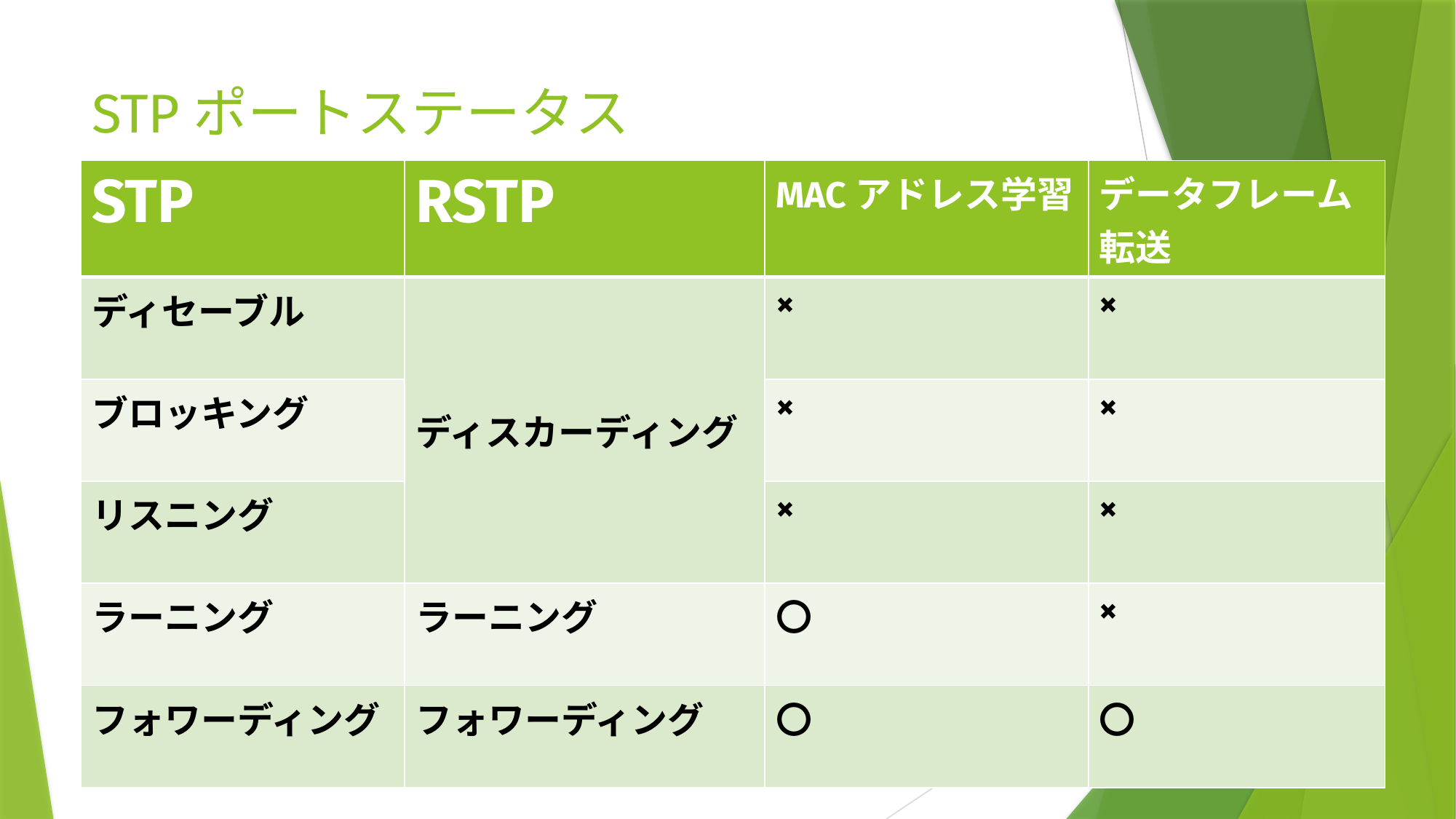

# STPポートステータス
| STP | RSTP | MACアドレス学習 | データフレーム転送 |
| --- | --- | --- | --- |
| ディセーブル | ディスカーディング | × | × |
| ブロッキング |  | × | × |
| リスニング |  | × | × |
| ラーニング | ラーニング | 〇 | × |
| フォワーディング | フォワーディング | 〇 | 〇 |